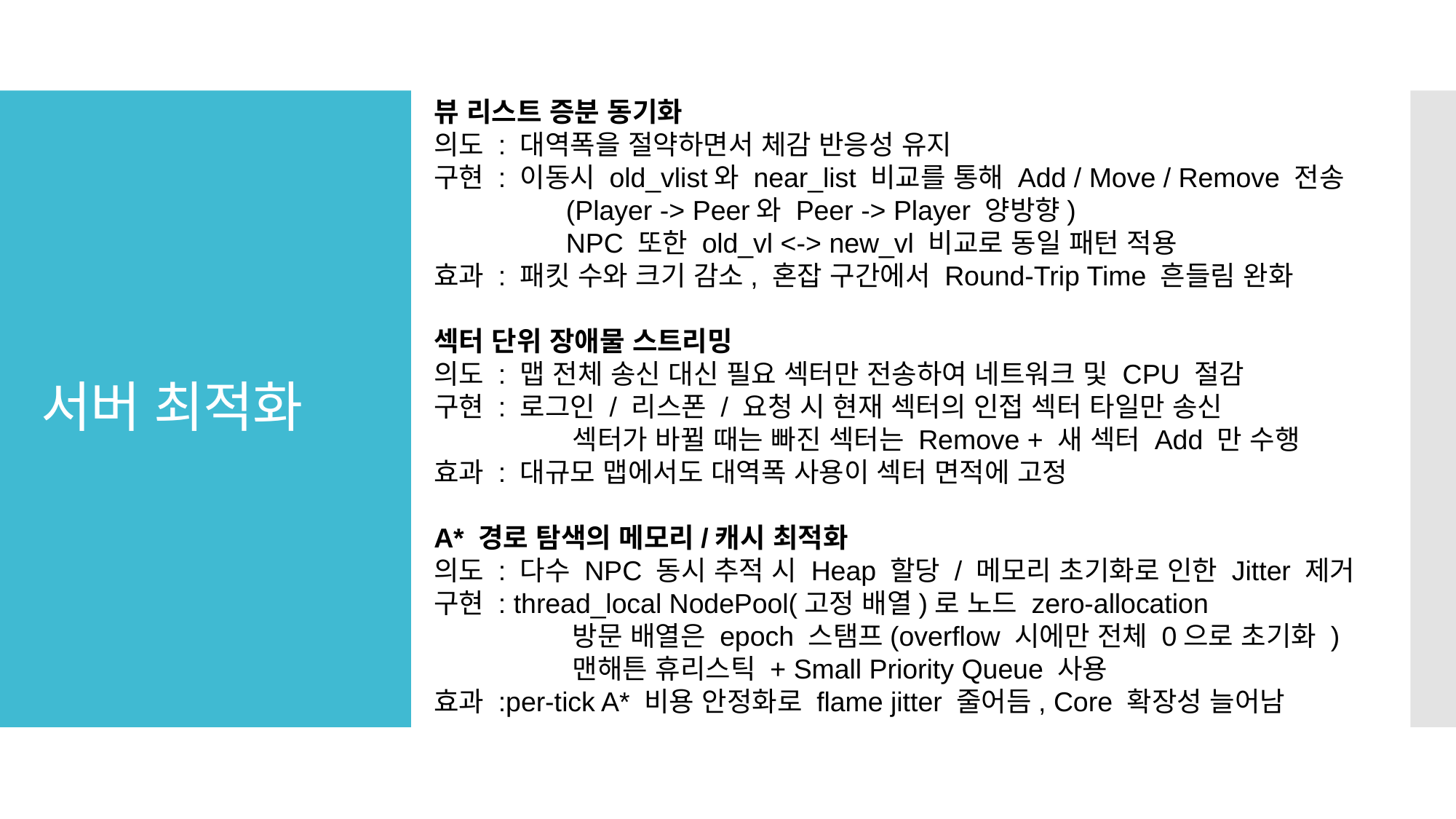

뷰 리스트 증분 동기화
의도 : 대역폭을 절약하면서 체감 반응성 유지
구현 : 이동시 old_vlist와 near_list 비교를 통해 Add / Move / Remove 전송
	   (Player -> Peer와 Peer -> Player 양방향)
	   NPC 또한 old_vl <-> new_vl 비교로 동일 패턴 적용
효과 : 패킷 수와 크기 감소, 혼잡 구간에서 Round-Trip Time 흔들림 완화

섹터 단위 장애물 스트리밍
의도 : 맵 전체 송신 대신 필요 섹터만 전송하여 네트워크 및 CPU 절감
구현 : 로그인 / 리스폰 / 요청 시 현재 섹터의 인접 섹터 타일만 송신
	   섹터가 바뀔 때는 빠진 섹터는 Remove + 새 섹터 Add 만 수행
효과 : 대규모 맵에서도 대역폭 사용이 섹터 면적에 고정

A* 경로 탐색의 메모리/캐시 최적화
의도 : 다수 NPC 동시 추적 시 Heap 할당 / 메모리 초기화로 인한 Jitter 제거
구현 : thread_local NodePool(고정 배열)로 노드 zero-allocation
	   방문 배열은 epoch 스탬프(overflow 시에만 전체 0으로 초기화 )
	   맨해튼 휴리스틱 + Small Priority Queue 사용
효과 :per-tick A* 비용 안정화로 flame jitter 줄어듬, Core 확장성 늘어남
# 서버 최적화